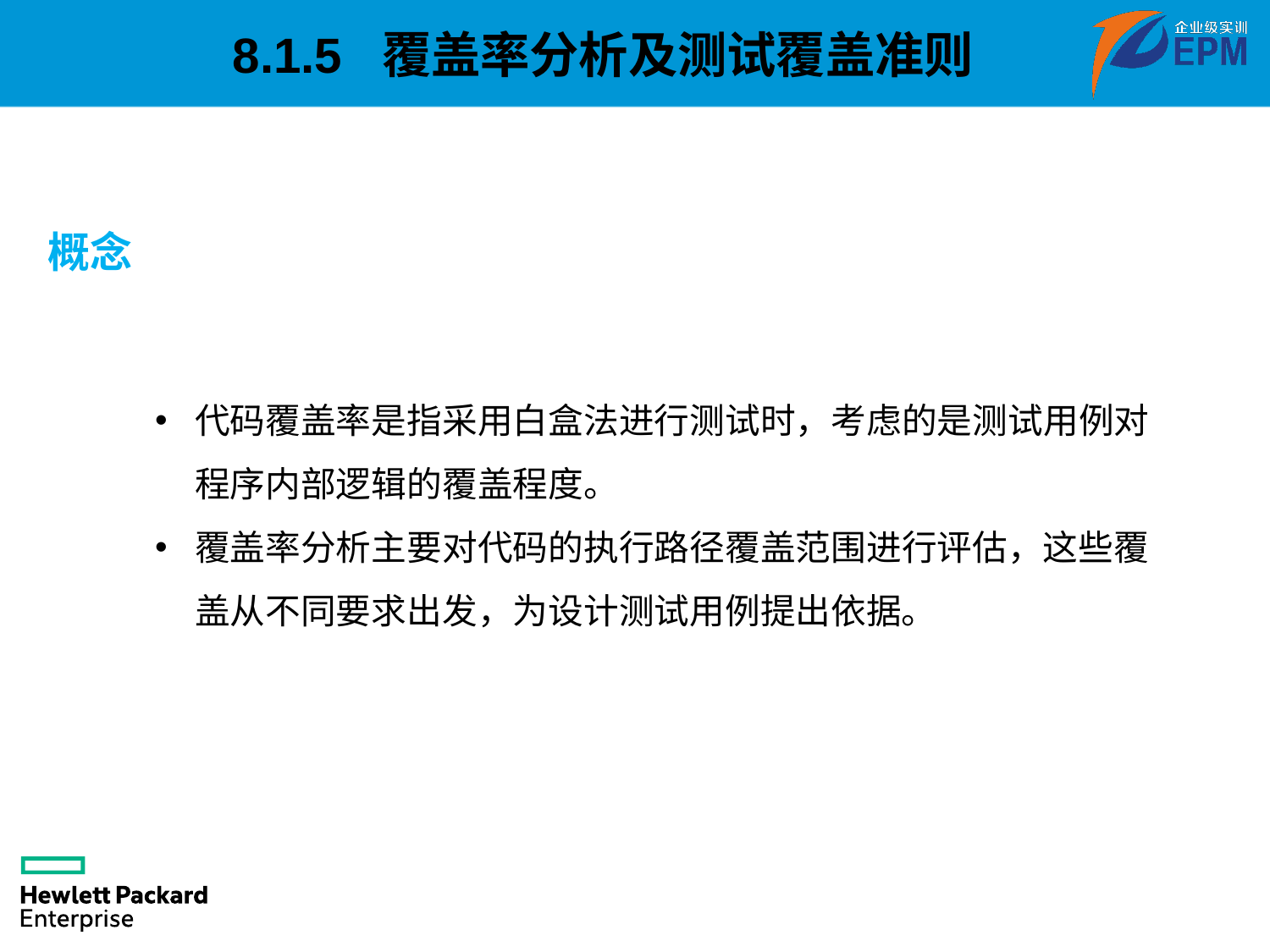

8.1.5  覆盖率分析及测试覆盖准则
概念
代码覆盖率是指采用白盒法进行测试时，考虑的是测试用例对程序内部逻辑的覆盖程度。
覆盖率分析主要对代码的执行路径覆盖范围进行评估，这些覆盖从不同要求出发，为设计测试用例提出依据。